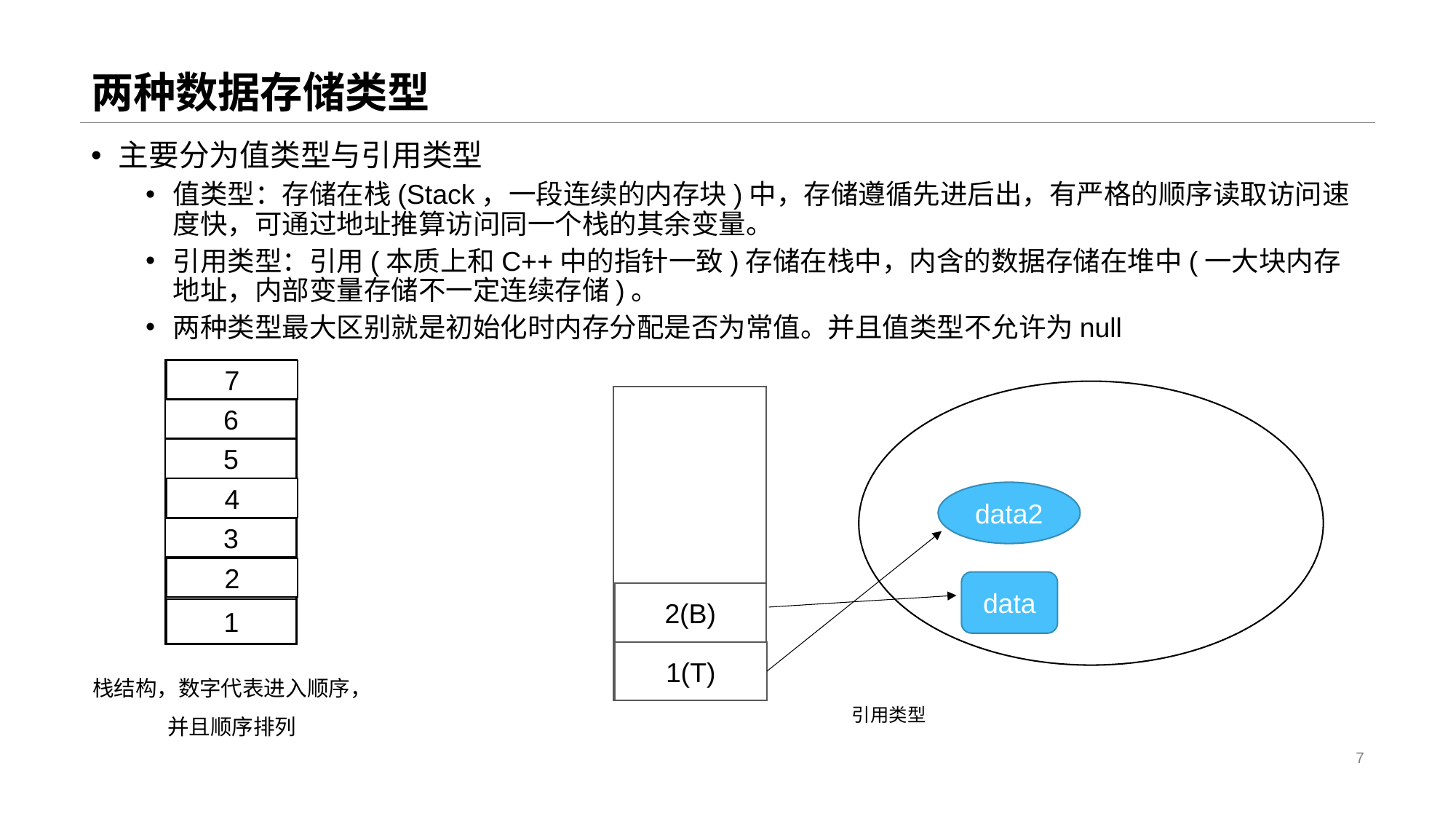

# 两种数据存储类型
主要分为值类型与引用类型
值类型：存储在栈(Stack，一段连续的内存块)中，存储遵循先进后出，有严格的顺序读取访问速度快，可通过地址推算访问同一个栈的其余变量。
引用类型：引用(本质上和C++中的指针一致)存储在栈中，内含的数据存储在堆中(一大块内存地址，内部变量存储不一定连续存储)。
两种类型最大区别就是初始化时内存分配是否为常值。并且值类型不允许为null

7

6
5
4
data2
3
2
data
2(B)
1
1(T)
栈结构，数字代表进入顺序，并且顺序排列
引用类型
7